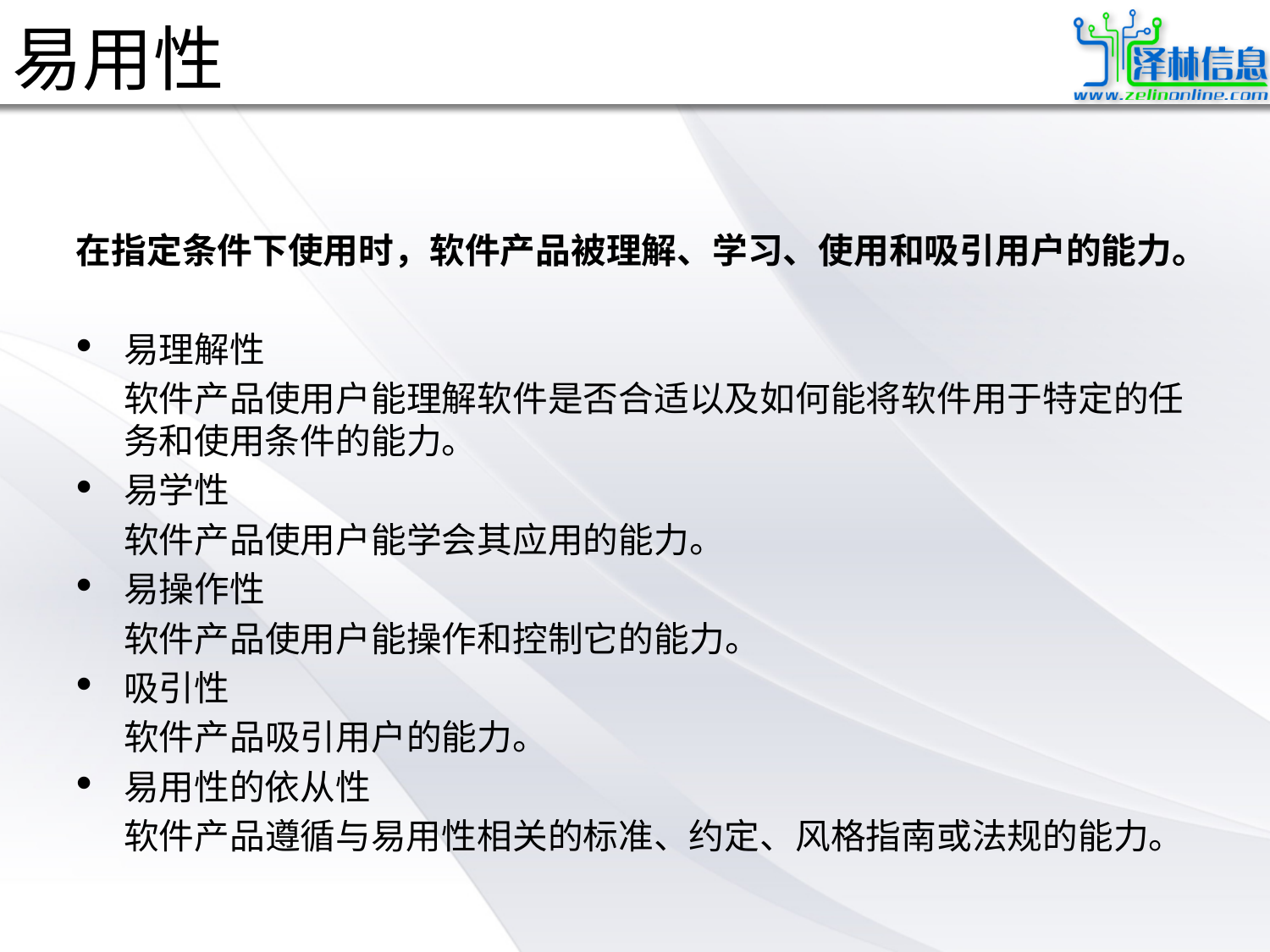

# 易用性
在指定条件下使用时，软件产品被理解、学习、使用和吸引用户的能力。

易理解性
     软件产品使用户能理解软件是否合适以及如何能将软件用于特定的任务和使用条件的能力。
易学性
     软件产品使用户能学会其应用的能力。
易操作性
     软件产品使用户能操作和控制它的能力。
吸引性
     软件产品吸引用户的能力。
易用性的依从性
     软件产品遵循与易用性相关的标准、约定、风格指南或法规的能力。